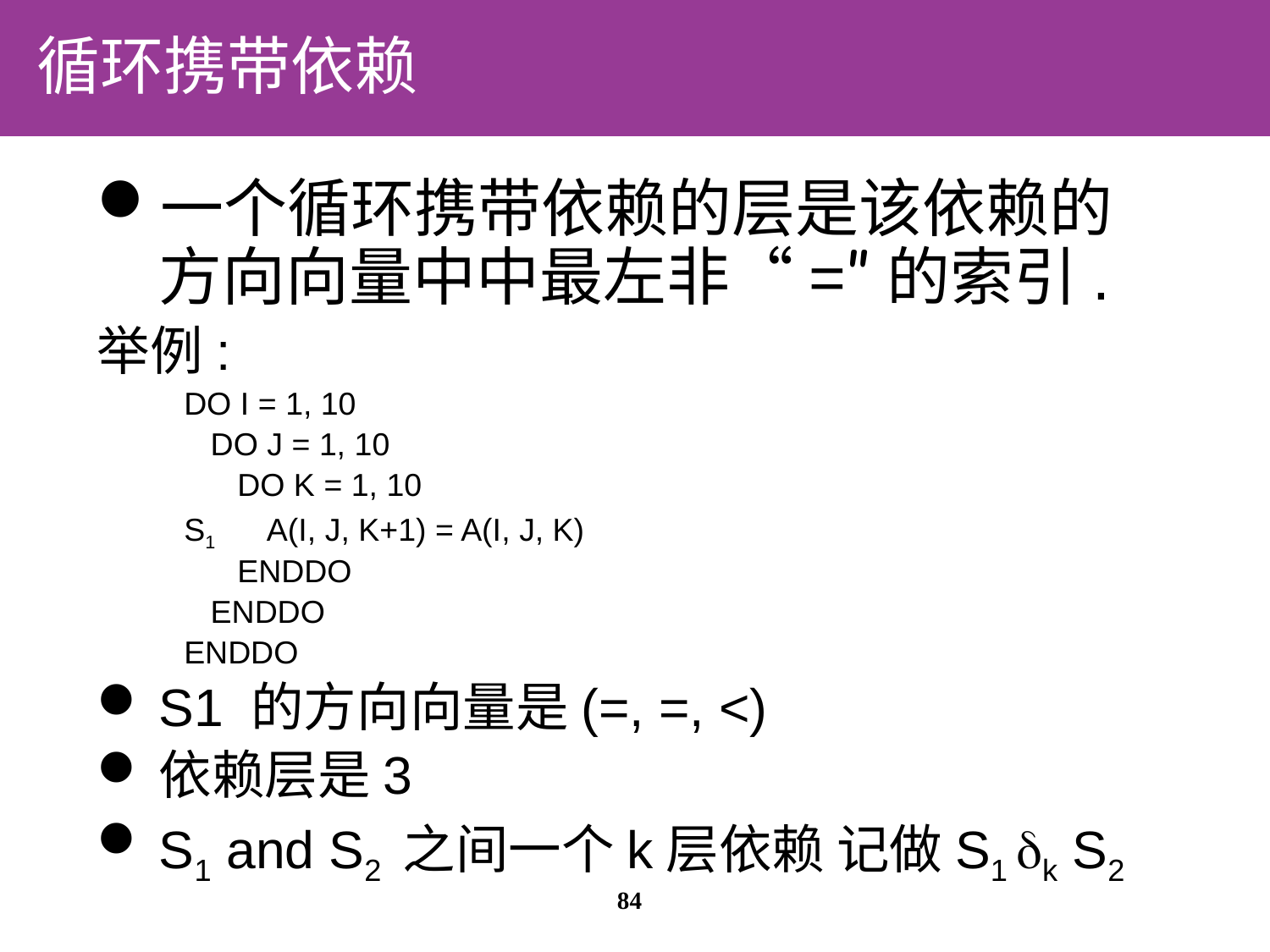

# 循环携带依赖
一个循环携带依赖的层是该依赖的方向向量中中最左非“=”的索引.
举例:
DO I = 1, 10
   DO J = 1, 10
      DO K = 1, 10
S1      A(I, J, K+1) = A(I, J, K)
      ENDDO
   ENDDO
ENDDO
S1 的方向向量是(=, =, <)
依赖层是3
S1 and S2 之间一个k层依赖 记做S1 δk S2
84